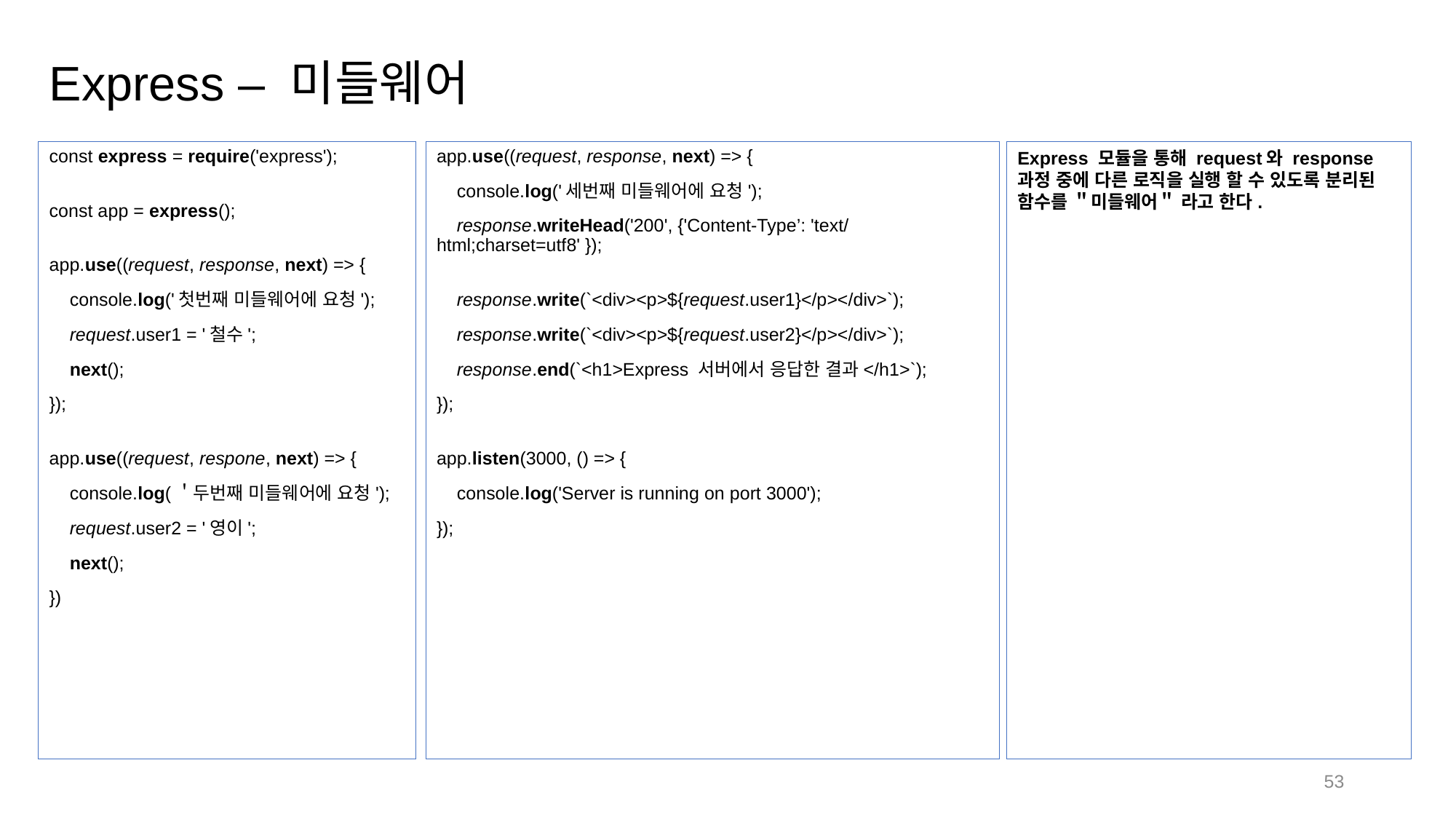

# Express – 미들웨어
const express = require('express');
const app = express();
app.use((request, response, next) => {
    console.log('첫번째 미들웨어에 요청');
    request.user1 = '철수';
    next();
});
app.use((request, respone, next) => {
    console.log(＇두번째 미들웨어에 요청');
    request.user2 = '영이';
    next();
})

app.use((request, response, next) => {
    console.log('세번째 미들웨어에 요청');
    response.writeHead('200', {'Content-Type’: 'text/html;charset=utf8' });
    response.write(`<div><p>${request.user1}</p></div>`);
    response.write(`<div><p>${request.user2}</p></div>`);
    response.end(`<h1>Express 서버에서 응답한 결과</h1>`);
});
app.listen(3000, () => {
    console.log('Server is running on port 3000');
});
Express 모듈을 통해 request와 response 과정 중에 다른 로직을 실행 할 수 있도록 분리된 함수를 ＂미들웨어＂ 라고 한다.
53